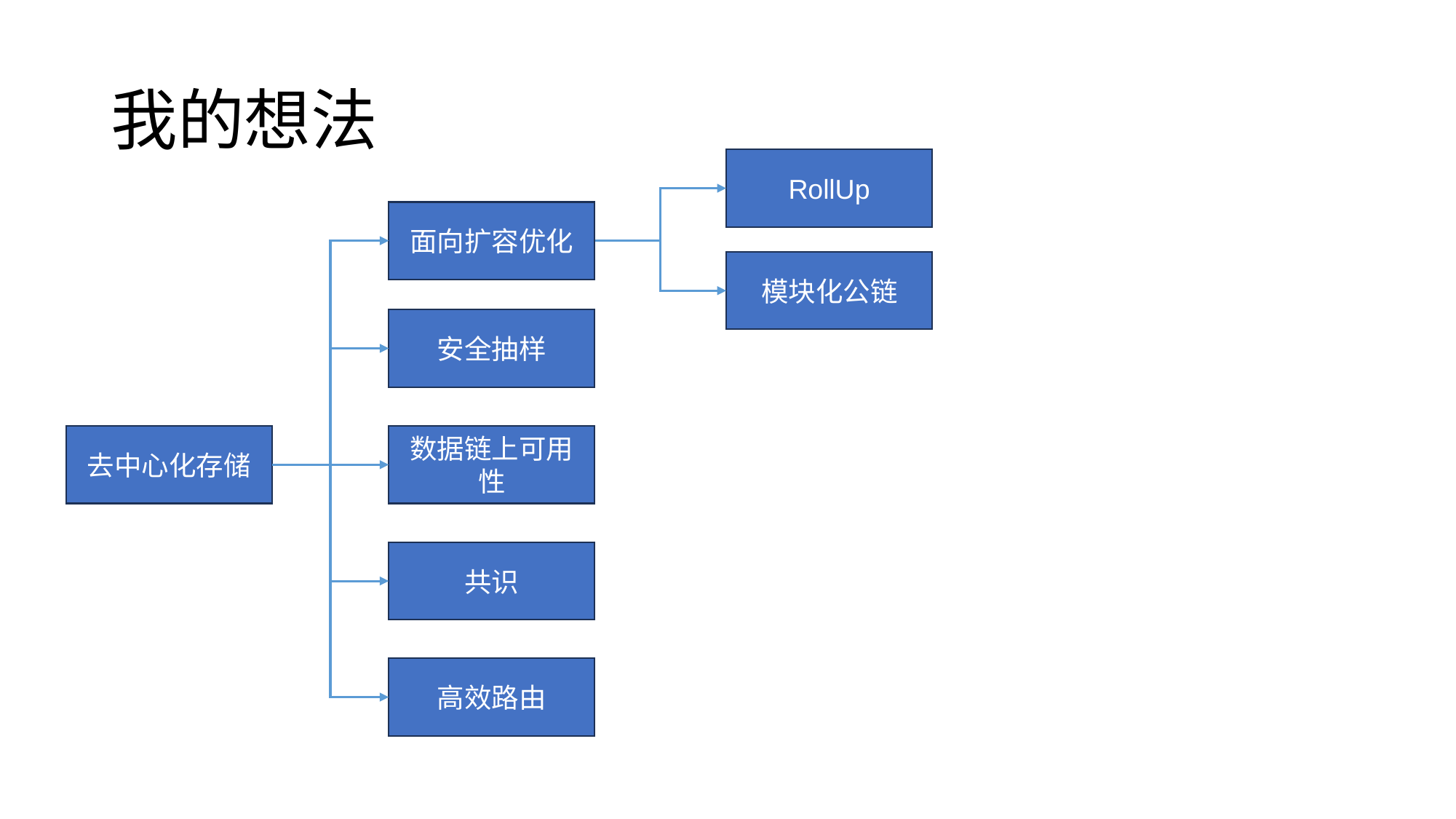

# 我的想法
RollUp
面向扩容优化
模块化公链
安全抽样
去中心化存储
数据链上可用性
共识
高效路由